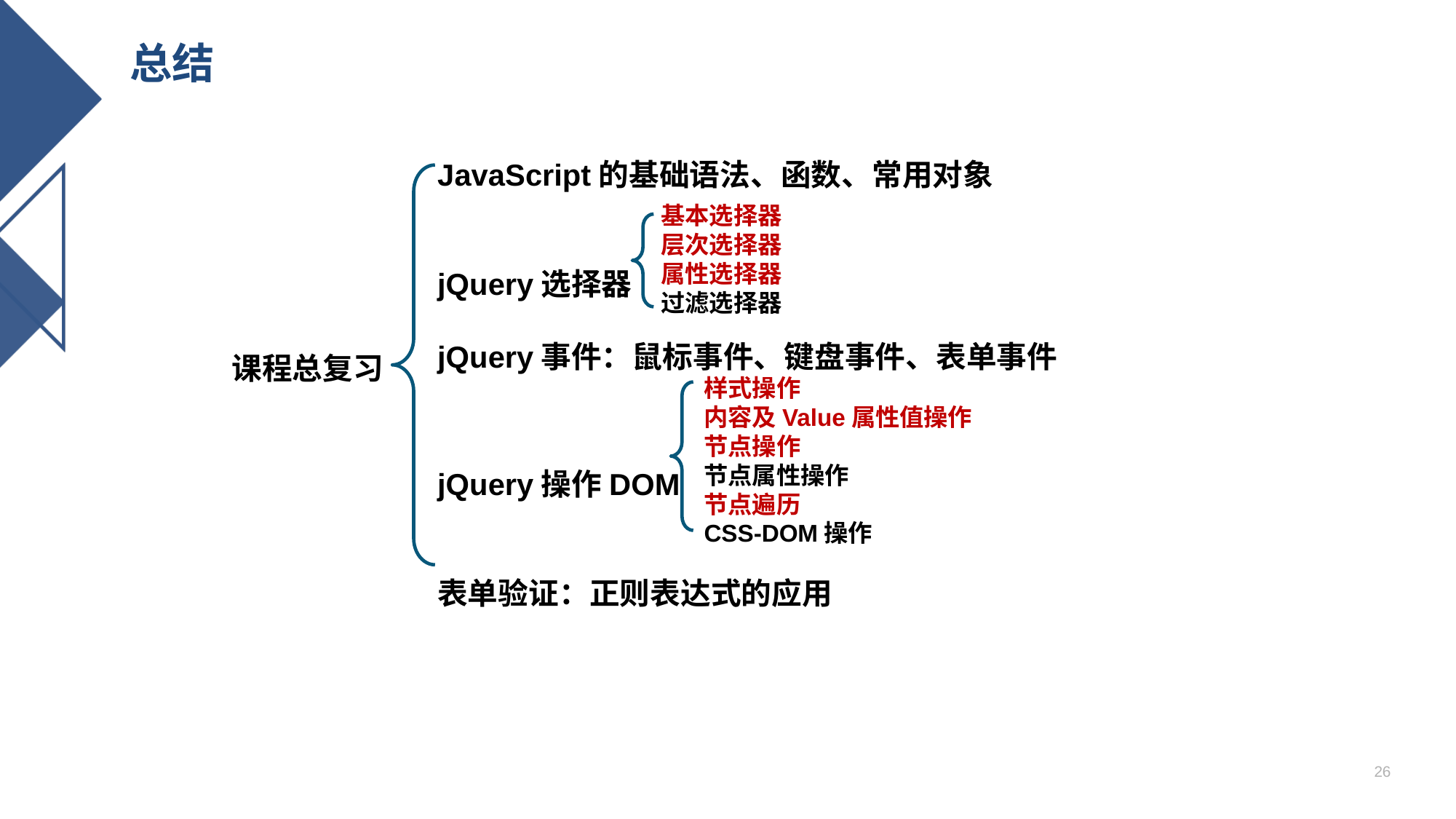

# 总结
JavaScript的基础语法、函数、常用对象
jQuery选择器
jQuery事件：鼠标事件、键盘事件、表单事件
jQuery操作DOM
表单验证：正则表达式的应用

基本选择器
层次选择器
属性选择器
过滤选择器

课程总复习
样式操作
内容及Value属性值操作
节点操作
节点属性操作
节点遍历
CSS-DOM操作

26